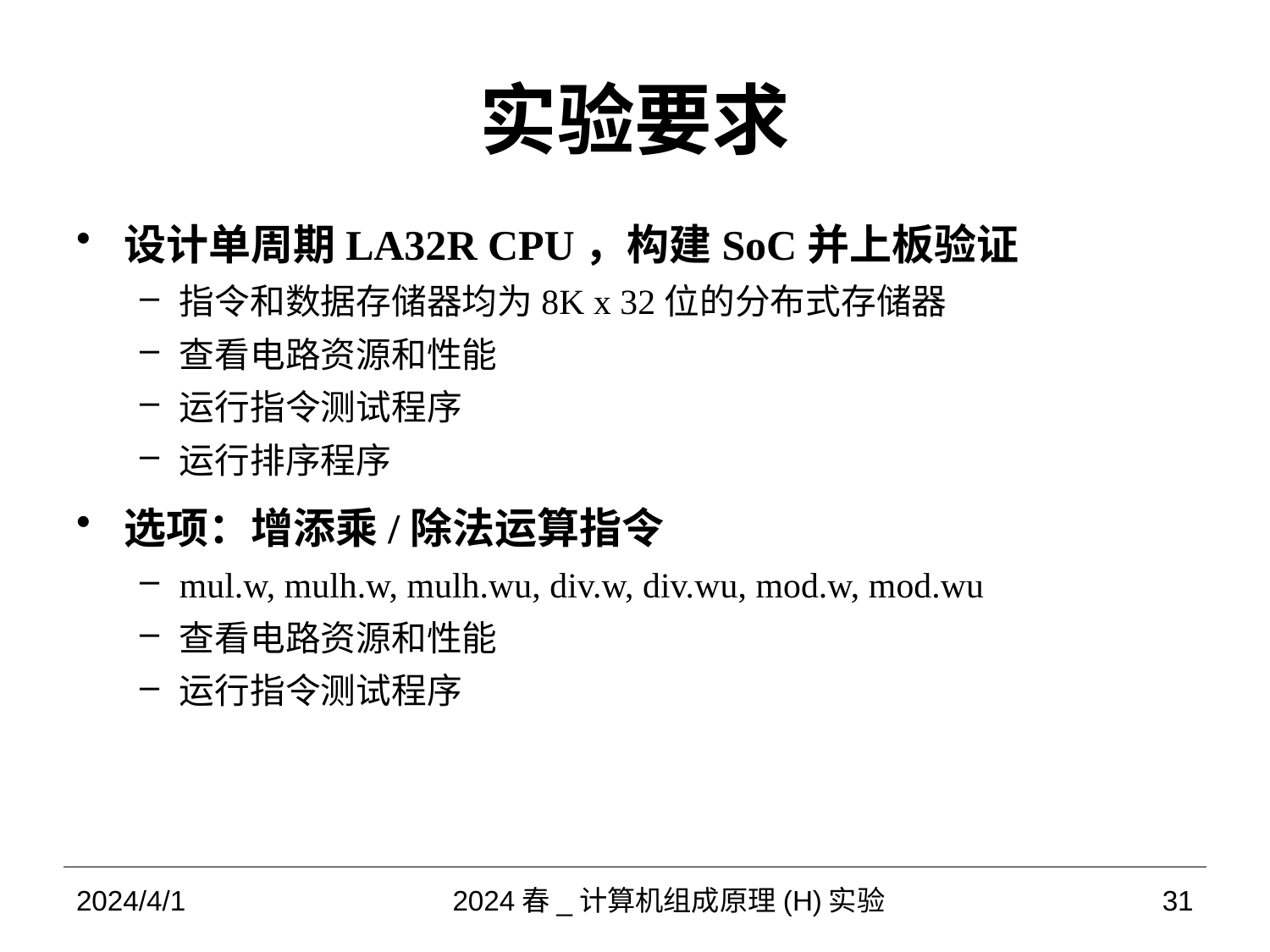

# 实验要求
设计单周期LA32R CPU，构建SoC并上板验证
指令和数据存储器均为8K x 32位的分布式存储器
查看电路资源和性能
运行指令测试程序
运行排序程序
选项：增添乘/除法运算指令
mul.w, mulh.w, mulh.wu, div.w, div.wu, mod.w, mod.wu
查看电路资源和性能
运行指令测试程序

2024/4/1
2024春_计算机组成原理(H)实验
31